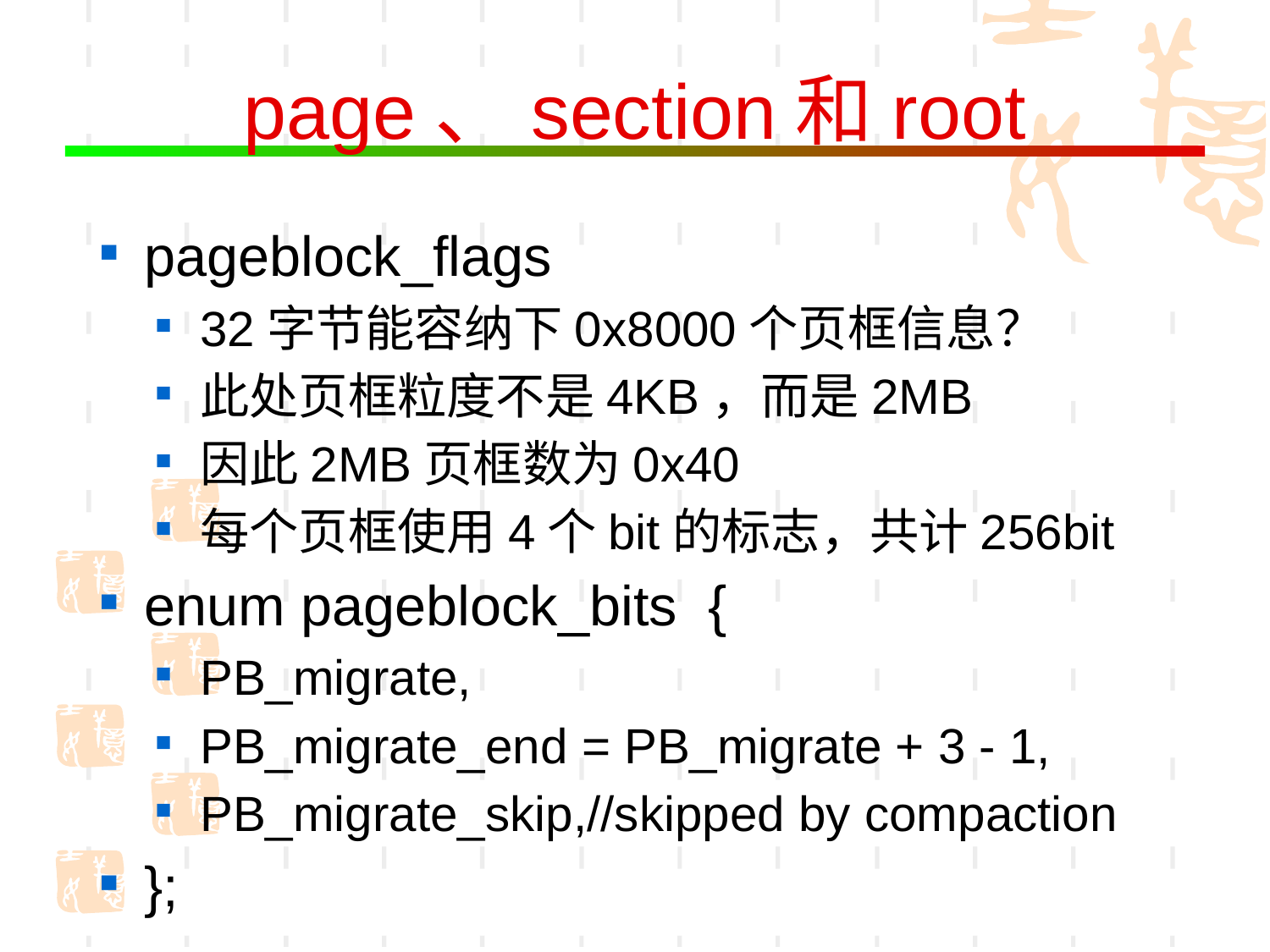

# page、section和root
pageblock_flags
32字节能容纳下0x8000个页框信息？
此处页框粒度不是4KB，而是2MB
因此2MB页框数为0x40
每个页框使用4个bit的标志，共计256bit
enum pageblock_bits  {
PB_migrate,
PB_migrate_end = PB_migrate + 3 - 1,
PB_migrate_skip,//skipped by compaction
};